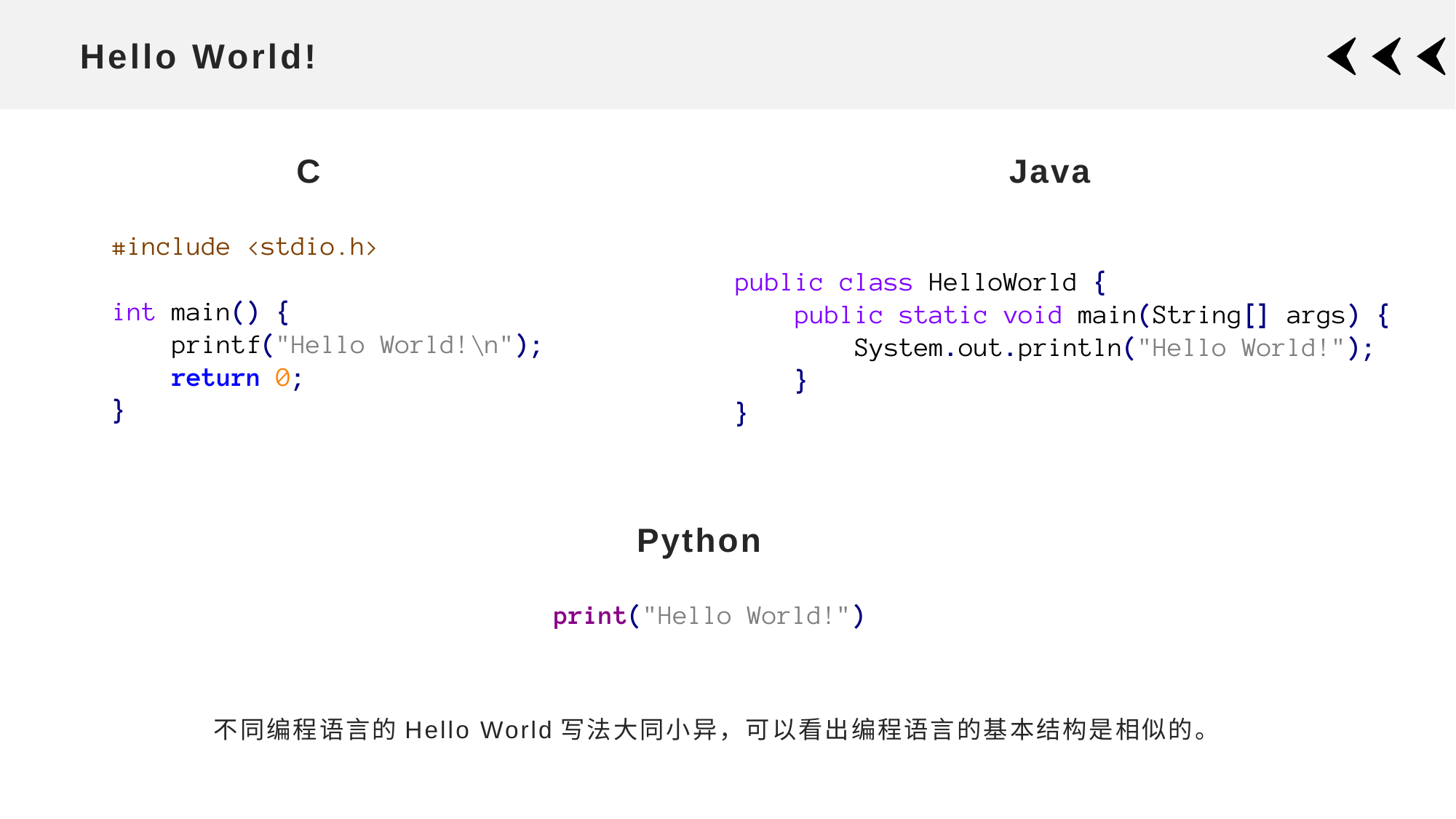

# Hello World!
C
Java
#include <stdio.h>

int main() {
    printf("Hello World!\n");
    return 0;
}
public class HelloWorld {
    public static void main(String[] args) {
        System.out.println("Hello World!");
    }
}
Python
print("Hello World!")
不同编程语言的Hello World写法大同小异，可以看出编程语言的基本结构是相似的。